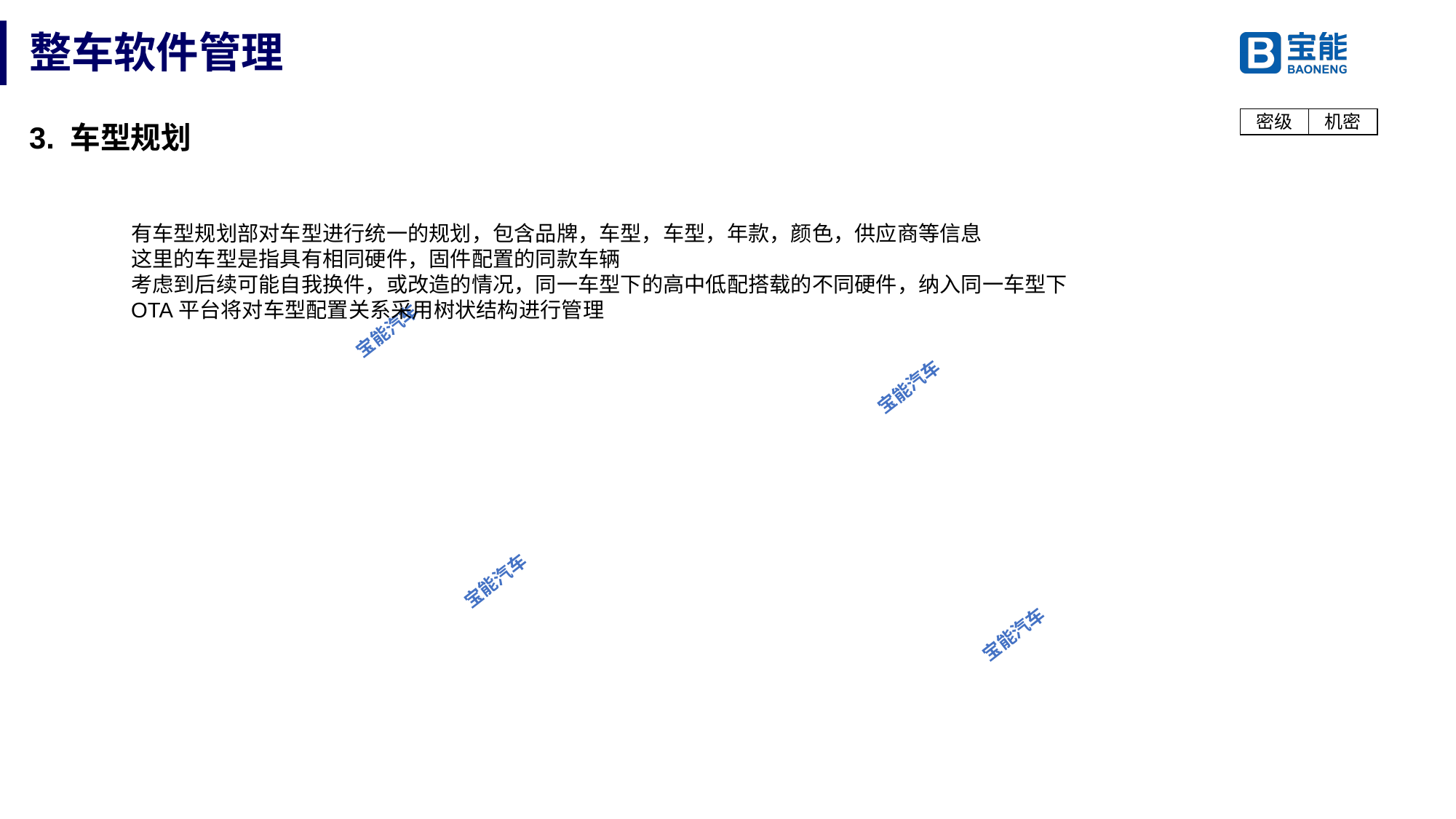

# 整车软件管理
3. 车型规划
有车型规划部对车型进行统一的规划，包含品牌，车型，车型，年款，颜色，供应商等信息
这里的车型是指具有相同硬件，固件配置的同款车辆
考虑到后续可能自我换件，或改造的情况，同一车型下的高中低配搭载的不同硬件，纳入同一车型下
OTA平台将对车型配置关系采用树状结构进行管理
7